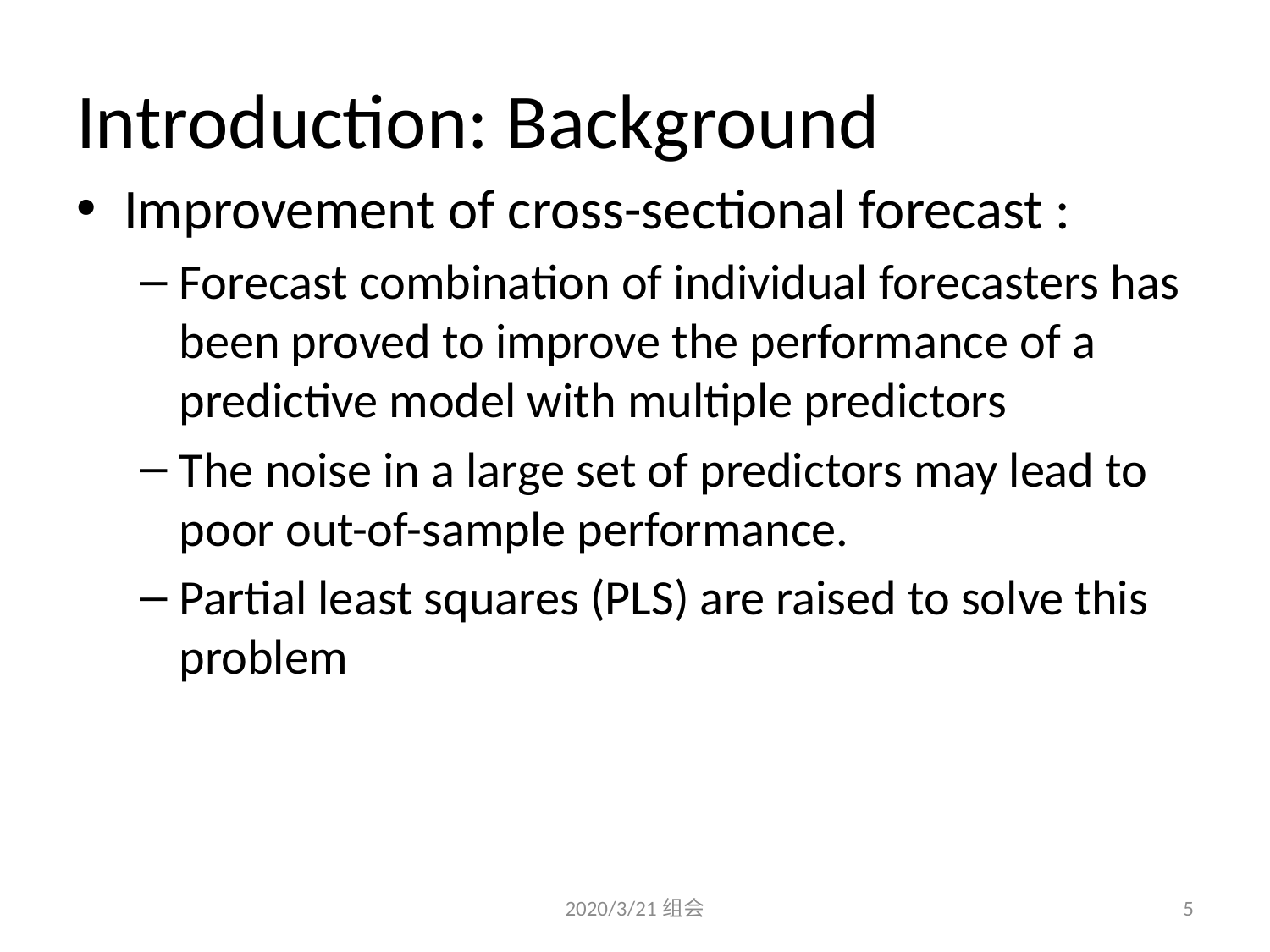

# Introduction: Background
Improvement of cross-sectional forecast :
Forecast combination of individual forecasters has been proved to improve the performance of a predictive model with multiple predictors
The noise in a large set of predictors may lead to poor out-of-sample performance.
Partial least squares (PLS) are raised to solve this problem
2020/3/21组会
5